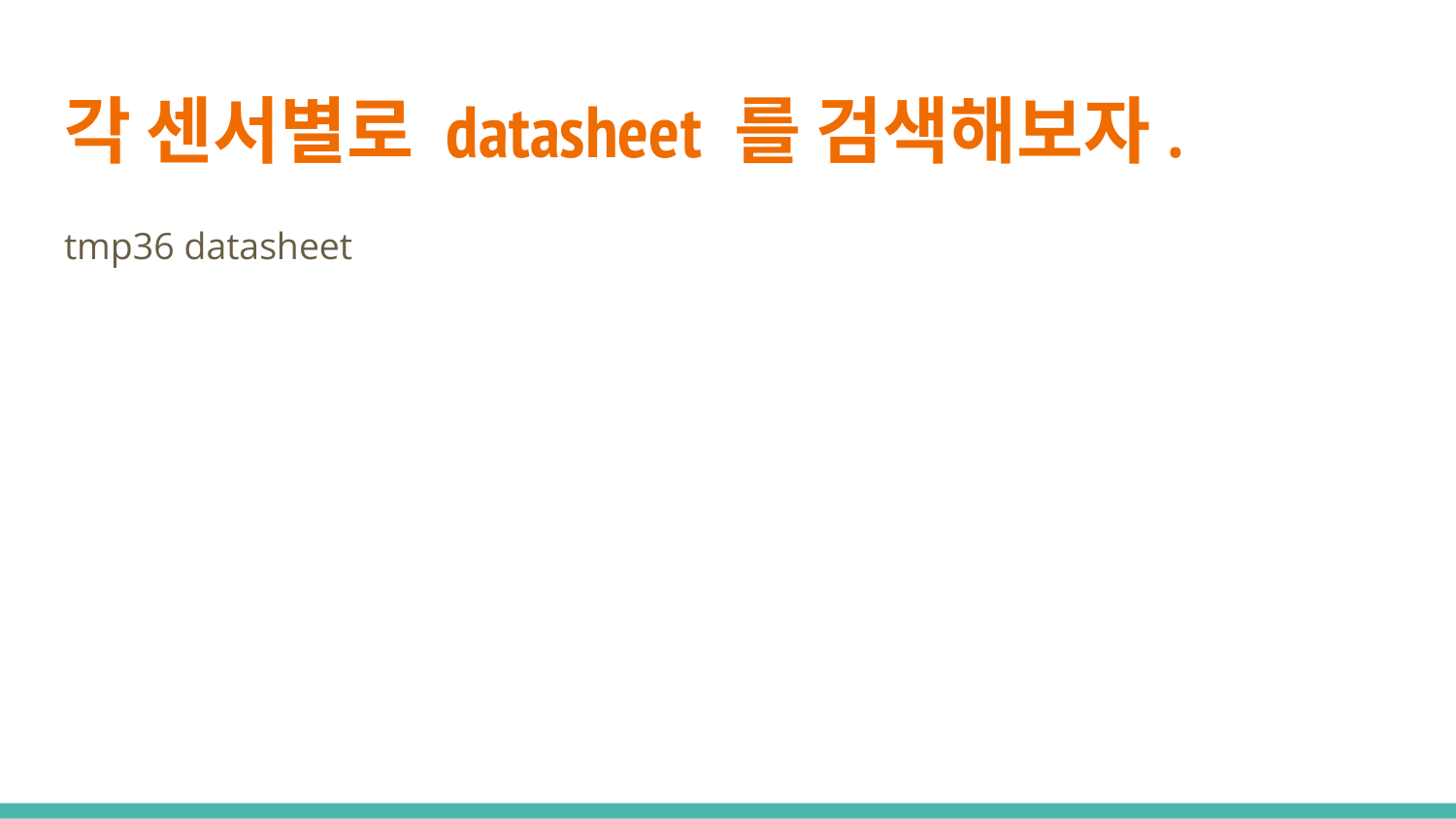

# 각 센서별로 datasheet 를 검색해보자.
tmp36 datasheet